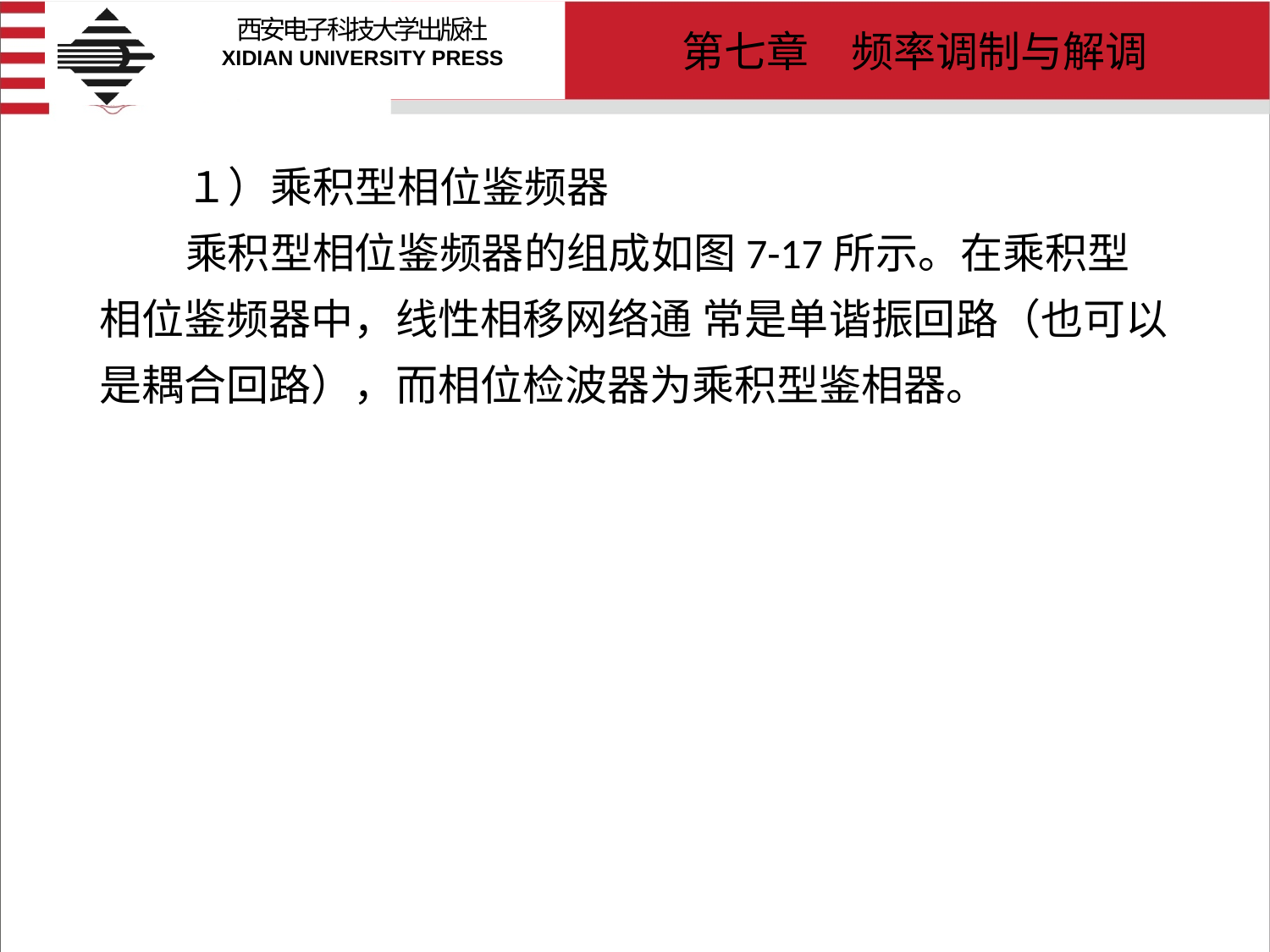

# １）乘积型相位鉴频器 乘积型相位鉴频器的组成如图7-17所示。在乘积型相位鉴频器中，线性相移网络通 常是单谐振回路（也可以是耦合回路），而相位检波器为乘积型鉴相器。